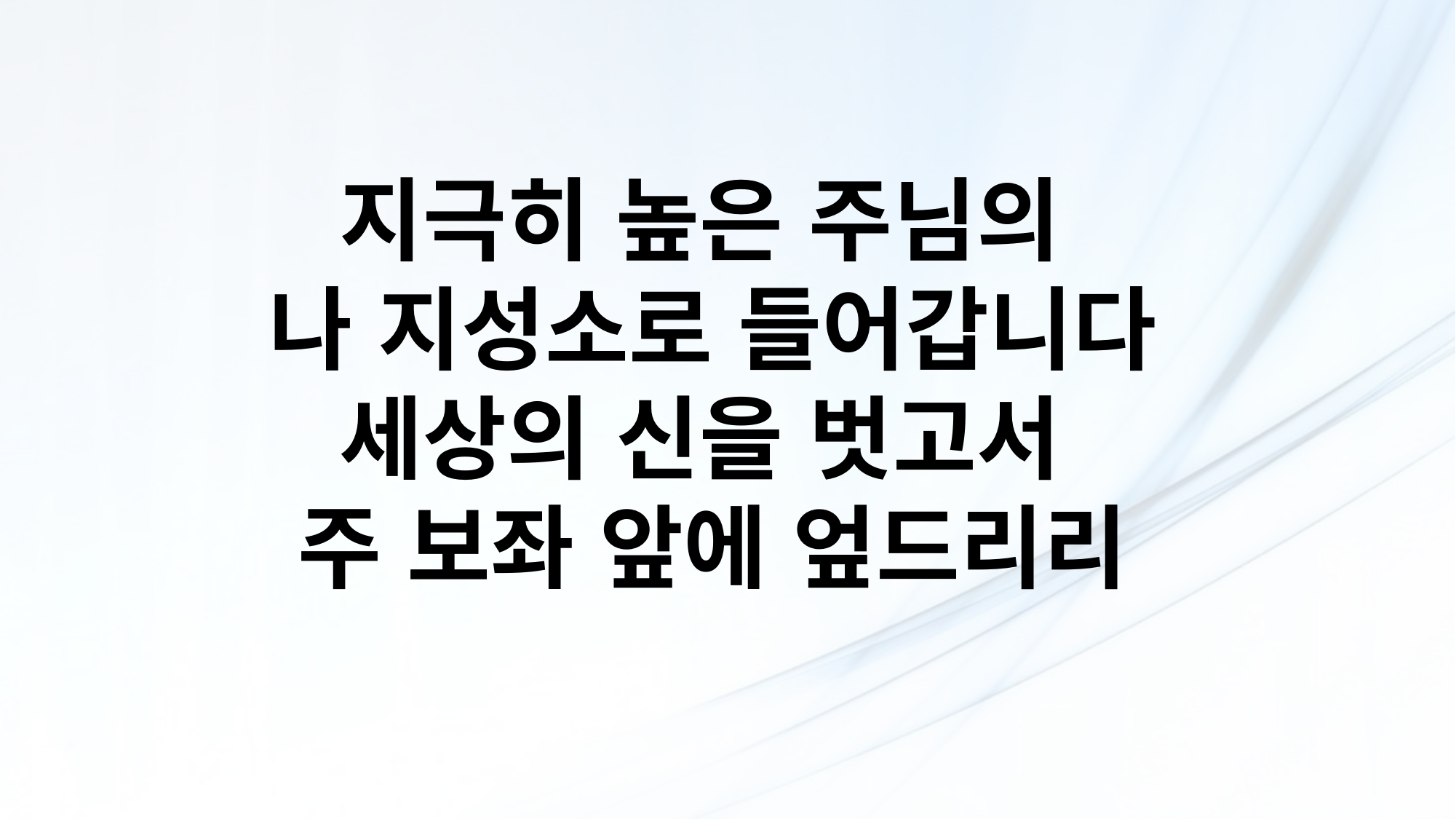

지극히 높은 주님의
나 지성소로 들어갑니다
세상의 신을 벗고서
주 보좌 앞에 엎드리리